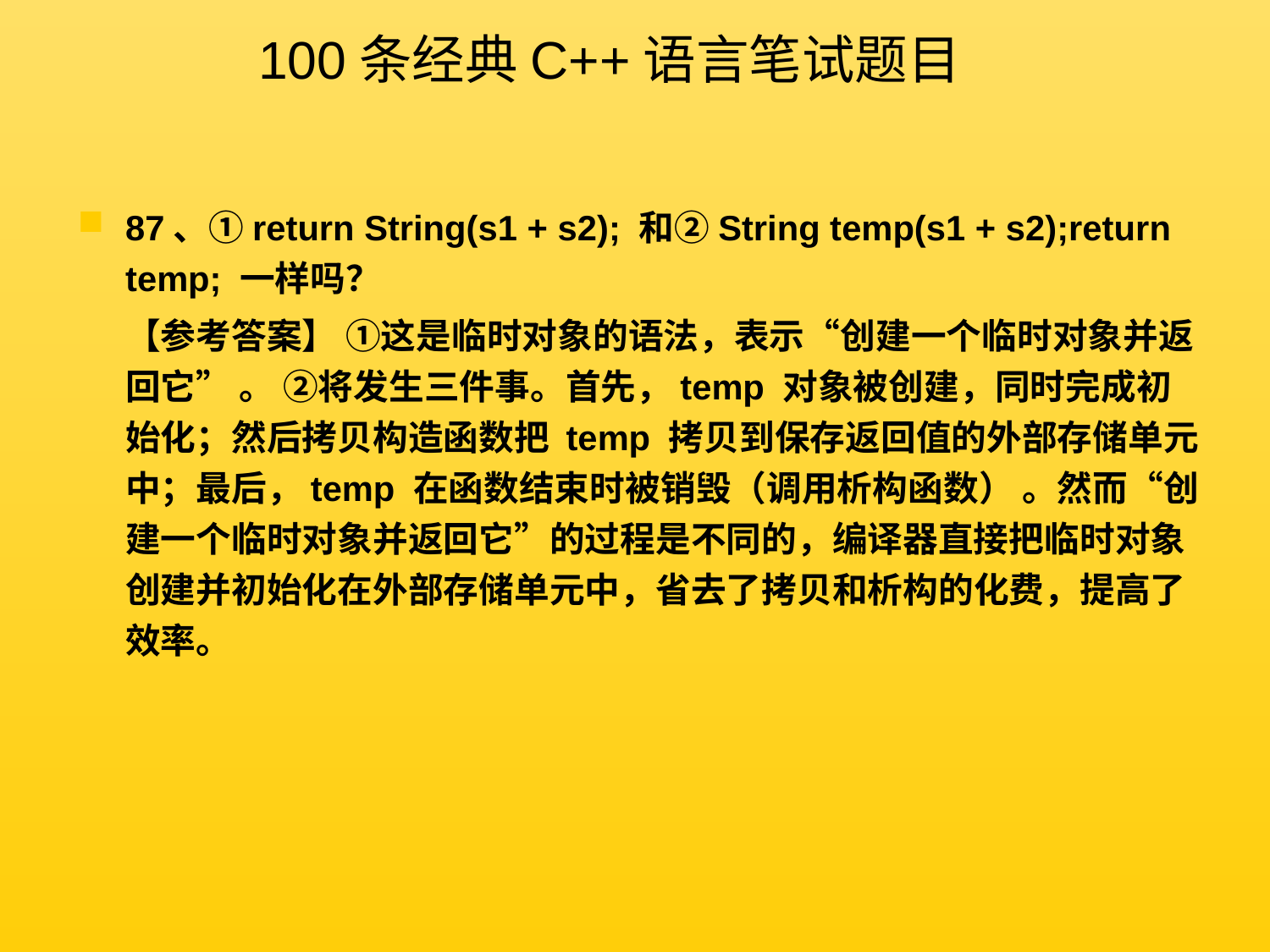

100条经典C++语言笔试题目
87、①return String(s1 + s2); 和②String temp(s1 + s2);return temp; 一样吗？
	【参考答案】 ①这是临时对象的语法，表示“创建一个临时对象并返回它” 。 ②将发生三件事。首先，temp 对象被创建，同时完成初始化；然后拷贝构造函数把 temp 拷贝到保存返回值的外部存储单元中；最后，temp 在函数结束时被销毁（调用析构函数） 。然而“创建一个临时对象并返回它”的过程是不同的，编译器直接把临时对象创建并初始化在外部存储单元中，省去了拷贝和析构的化费，提高了效率。